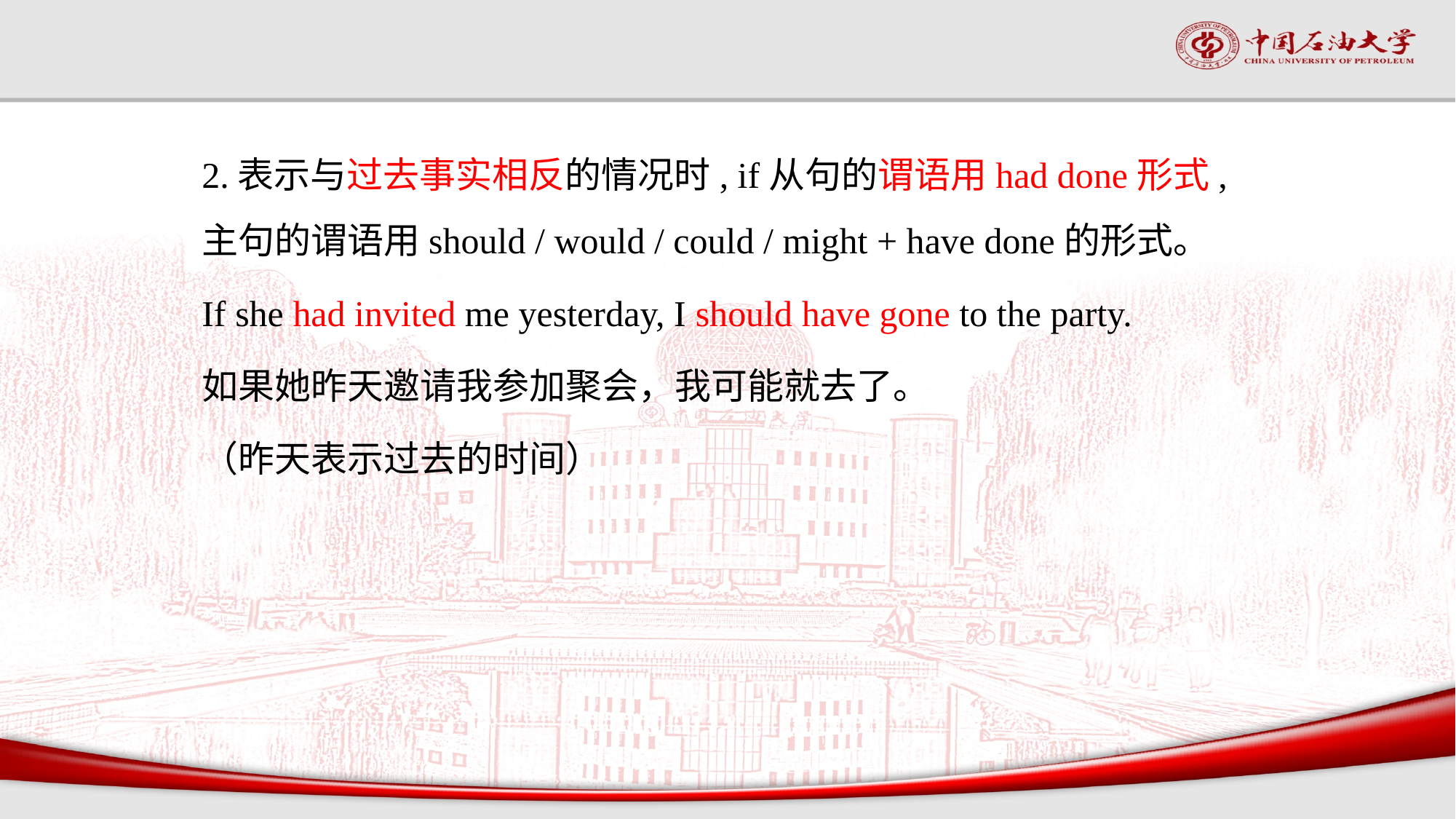

2.表示与过去事实相反的情况时, if从句的谓语用had done形式, 主句的谓语用should / would / could / might + have done的形式。
If she had invited me yesterday, I should have gone to the party.
如果她昨天邀请我参加聚会，我可能就去了。
（昨天表示过去的时间）